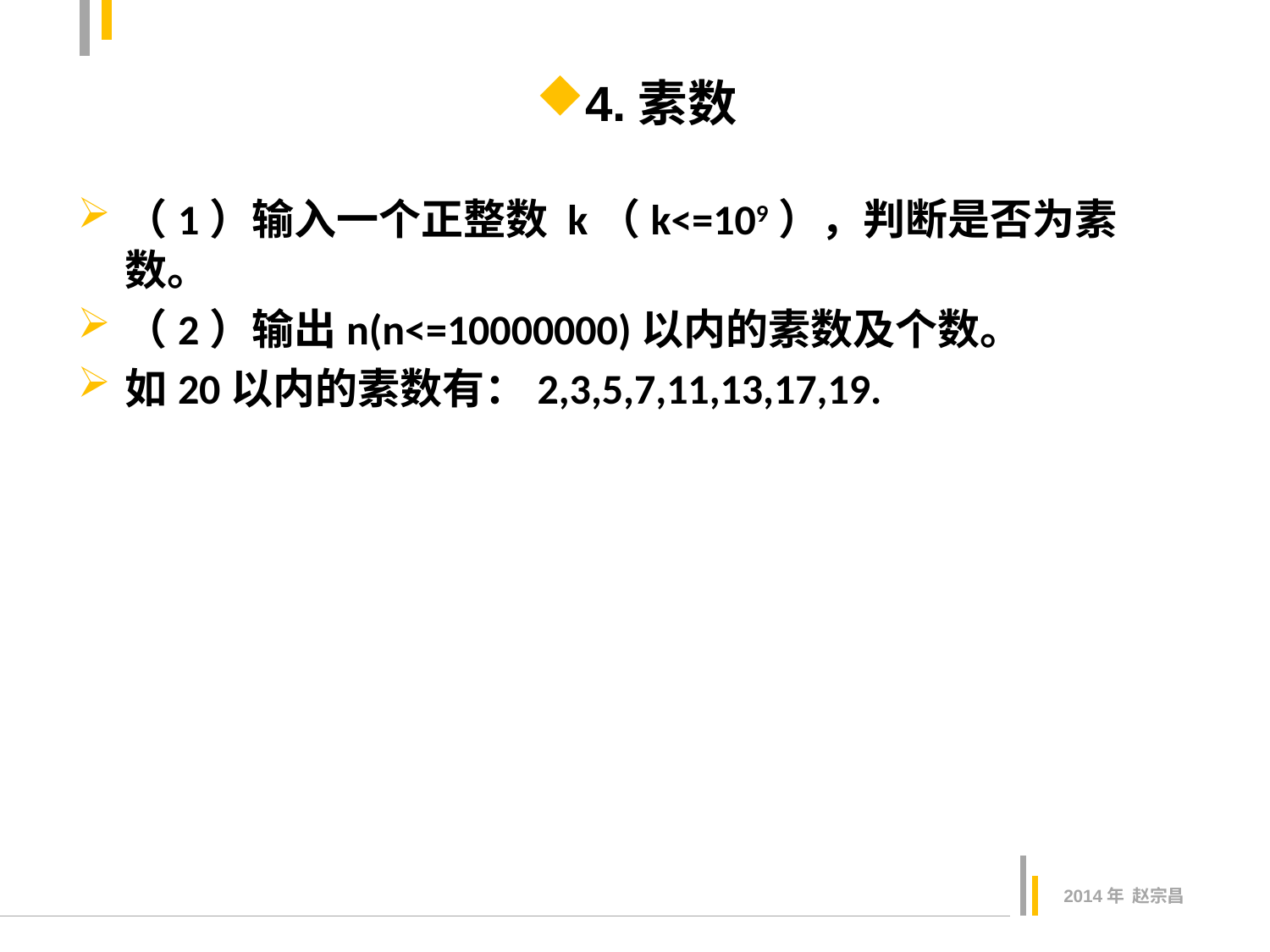

4.素数

（1）输入一个正整数 k（k<=109），判断是否为素数。
（2）输出n(n<=10000000)以内的素数及个数。
如20以内的素数有：2,3,5,7,11,13,17,19.